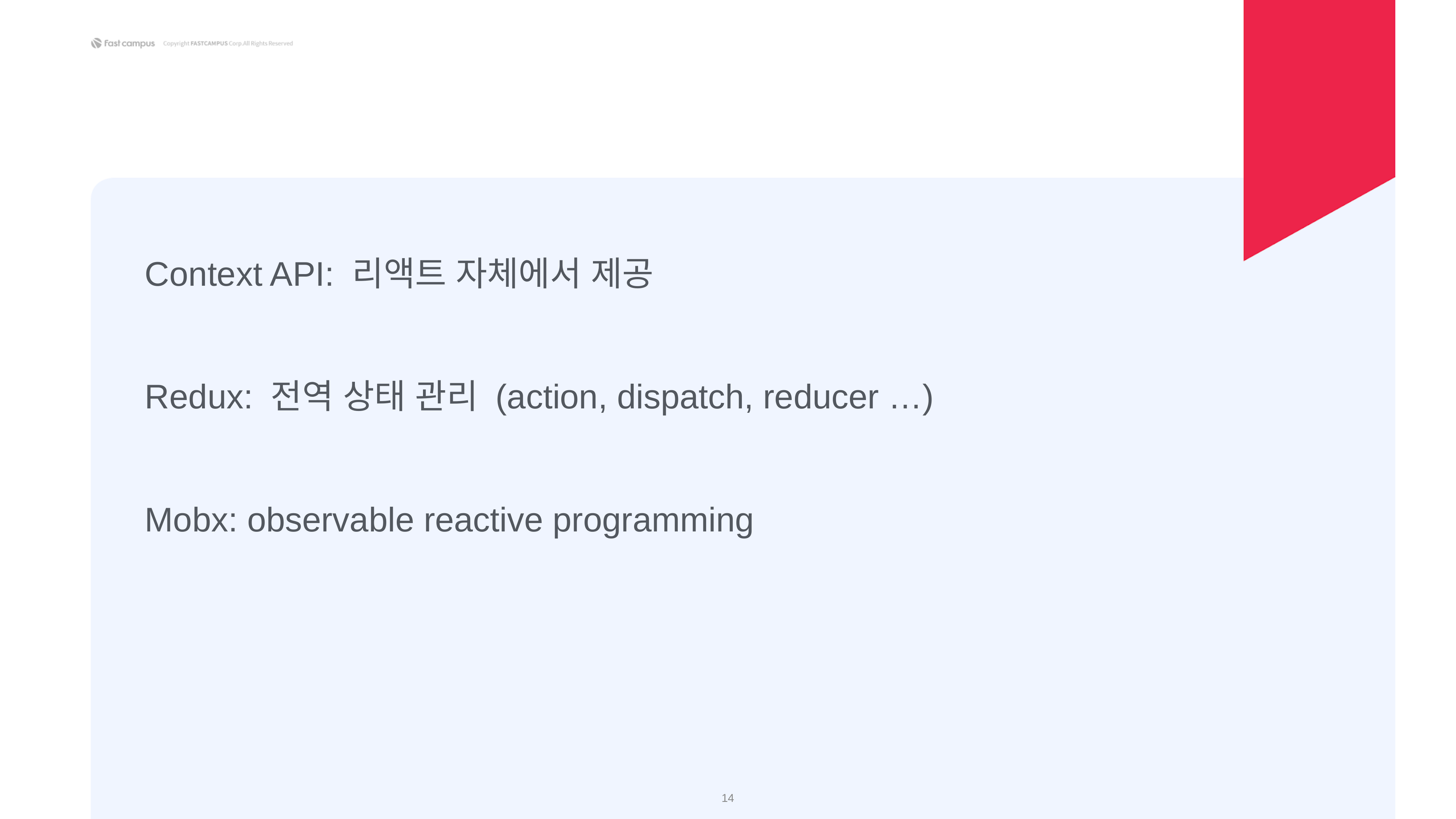

Context API: 리액트 자체에서 제공

Redux: 전역 상태 관리 (action, dispatch, reducer …)

Mobx: observable reactive programming
14